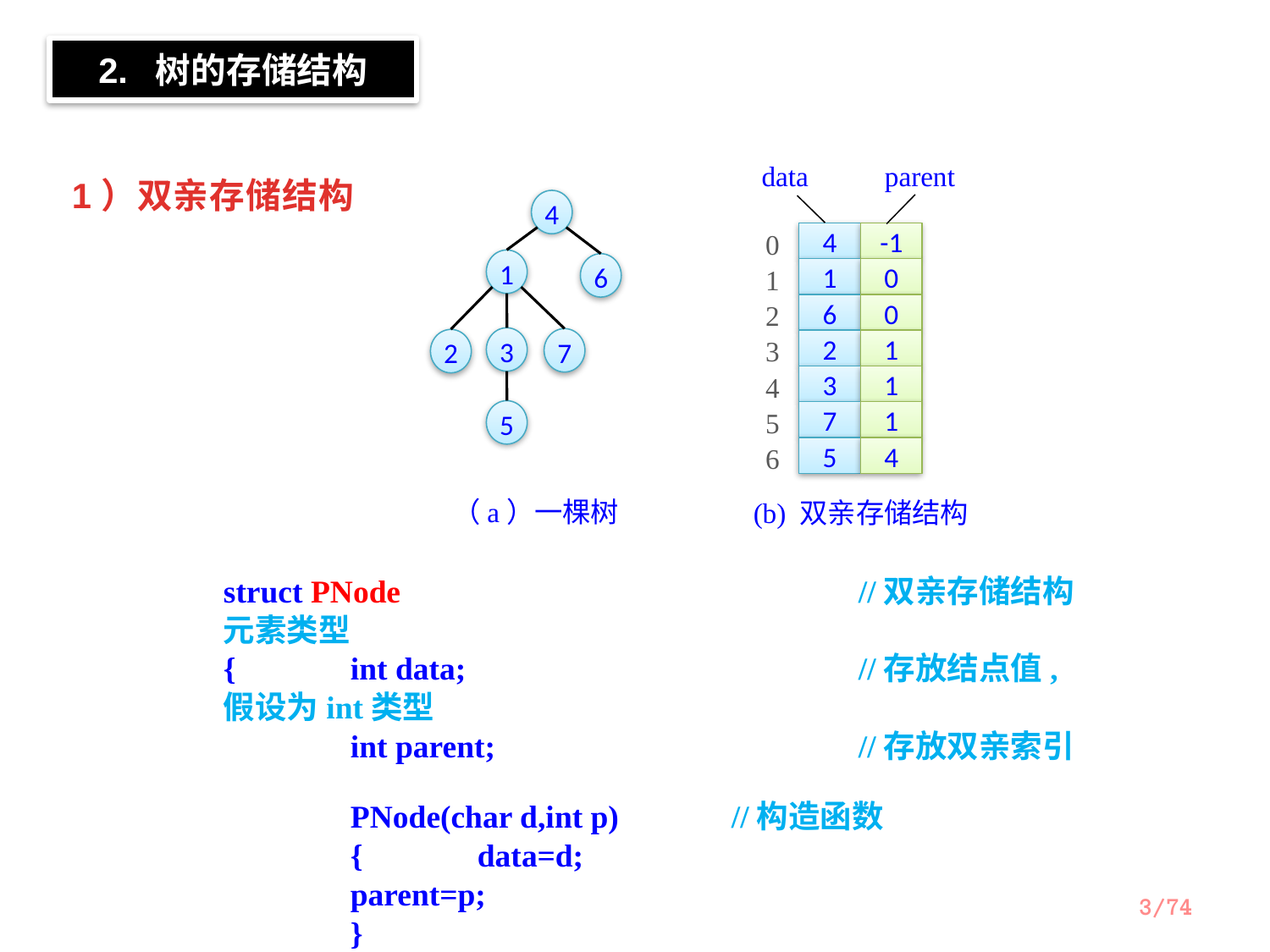

2.  树的存储结构
data
parent
4

4
-1
0

1
6
1
0
1

6
0
2
3
7
2
2
1
3
3
1
4

5
7
1
5
5
4
6
（a）一棵树
(b) 双亲存储结构
1）双亲存储结构
struct PNode 				//双亲存储结构元素类型
{   	int data; 				//存放结点值,假设为int类型
    	int parent; 			//存放双亲索引
    	PNode(char d,int p)	//构造函数
    	{	data=d;
        	parent=p;
    	}
};
3/74